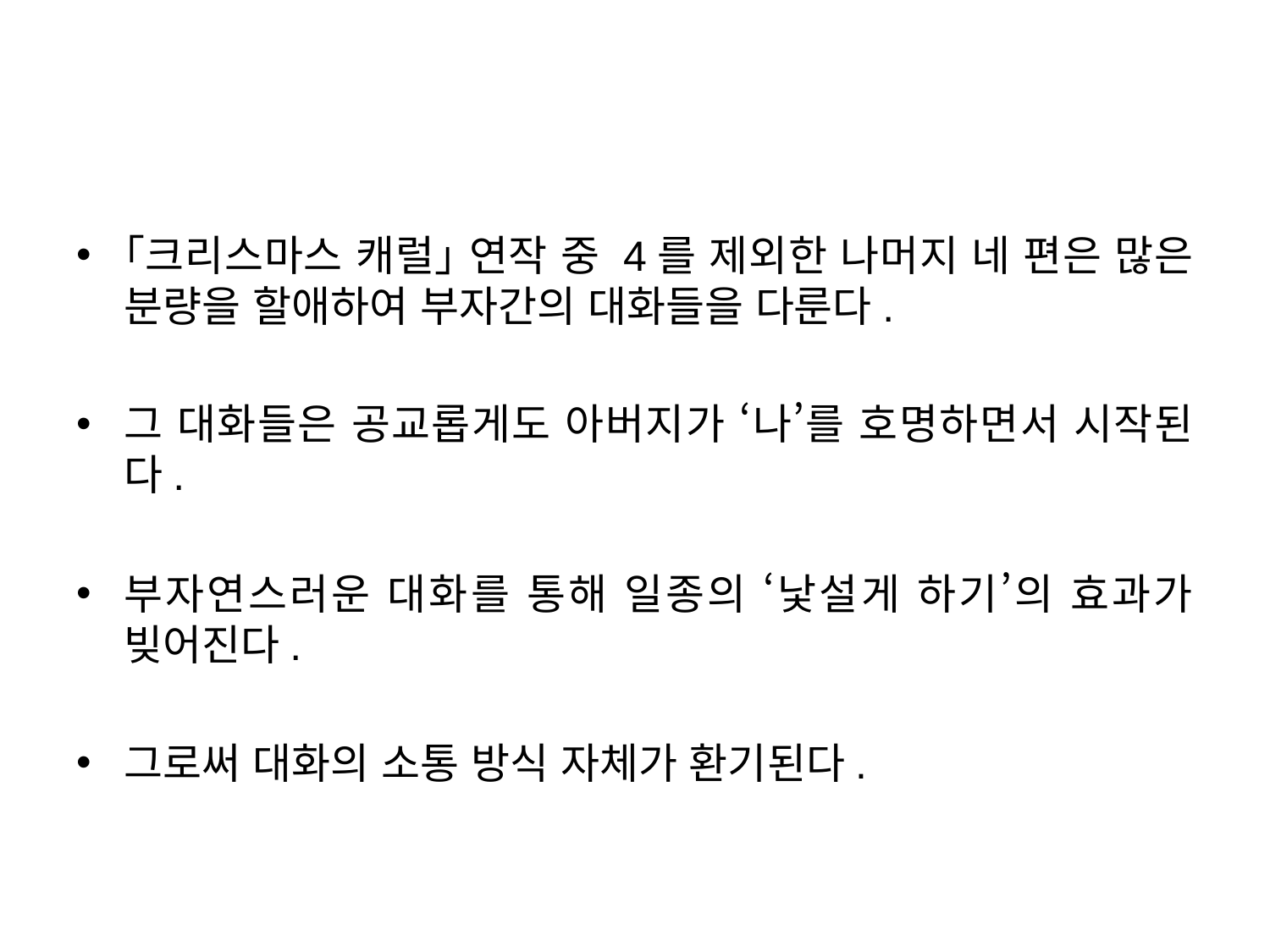

｢크리스마스 캐럴｣ 연작 중 4를 제외한 나머지 네 편은 많은 분량을 할애하여 부자간의 대화들을 다룬다.

그 대화들은 공교롭게도 아버지가 ‘나’를 호명하면서 시작된다.

부자연스러운 대화를 통해 일종의 ‘낯설게 하기’의 효과가 빚어진다.

그로써 대화의 소통 방식 자체가 환기된다.